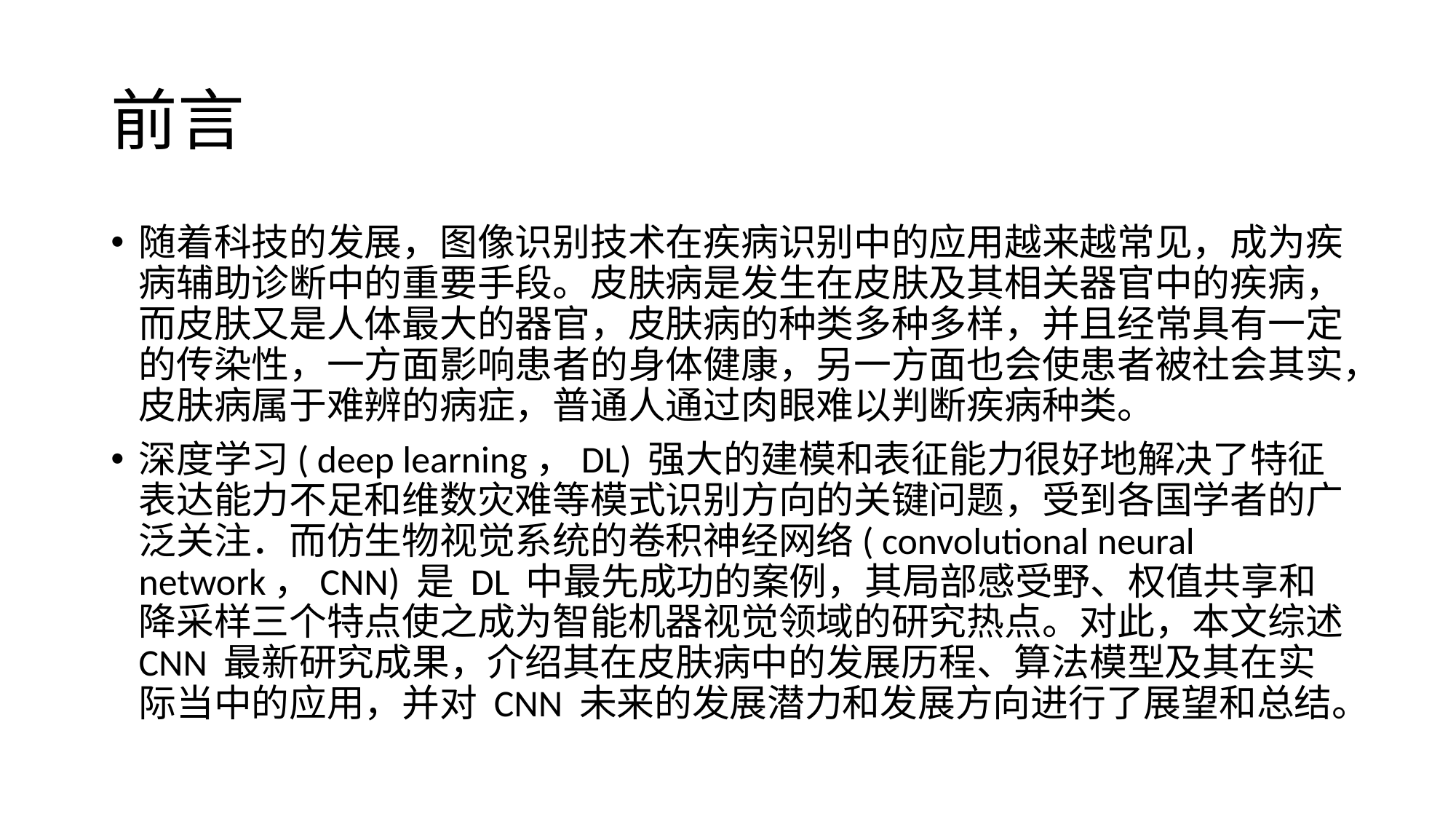

# 前言
随着科技的发展，图像识别技术在疾病识别中的应用越来越常见，成为疾病辅助诊断中的重要手段。皮肤病是发生在皮肤及其相关器官中的疾病，而皮肤又是人体最大的器官，皮肤病的种类多种多样，并且经常具有一定的传染性，一方面影响患者的身体健康，另一方面也会使患者被社会其实，皮肤病属于难辨的病症，普通人通过肉眼难以判断疾病种类。
深度学习( deep learning，DL) 强大的建模和表征能力很好地解决了特征表达能力不足和维数灾难等模式识别方向的关键问题，受到各国学者的广泛关注．而仿生物视觉系统的卷积神经网络( convolutional neural network，CNN) 是 DL 中最先成功的案例，其局部感受野、权值共享和降采样三个特点使之成为智能机器视觉领域的研究热点。对此，本文综述 CNN 最新研究成果，介绍其在皮肤病中的发展历程、算法模型及其在实际当中的应用，并对 CNN 未来的发展潜力和发展方向进行了展望和总结。